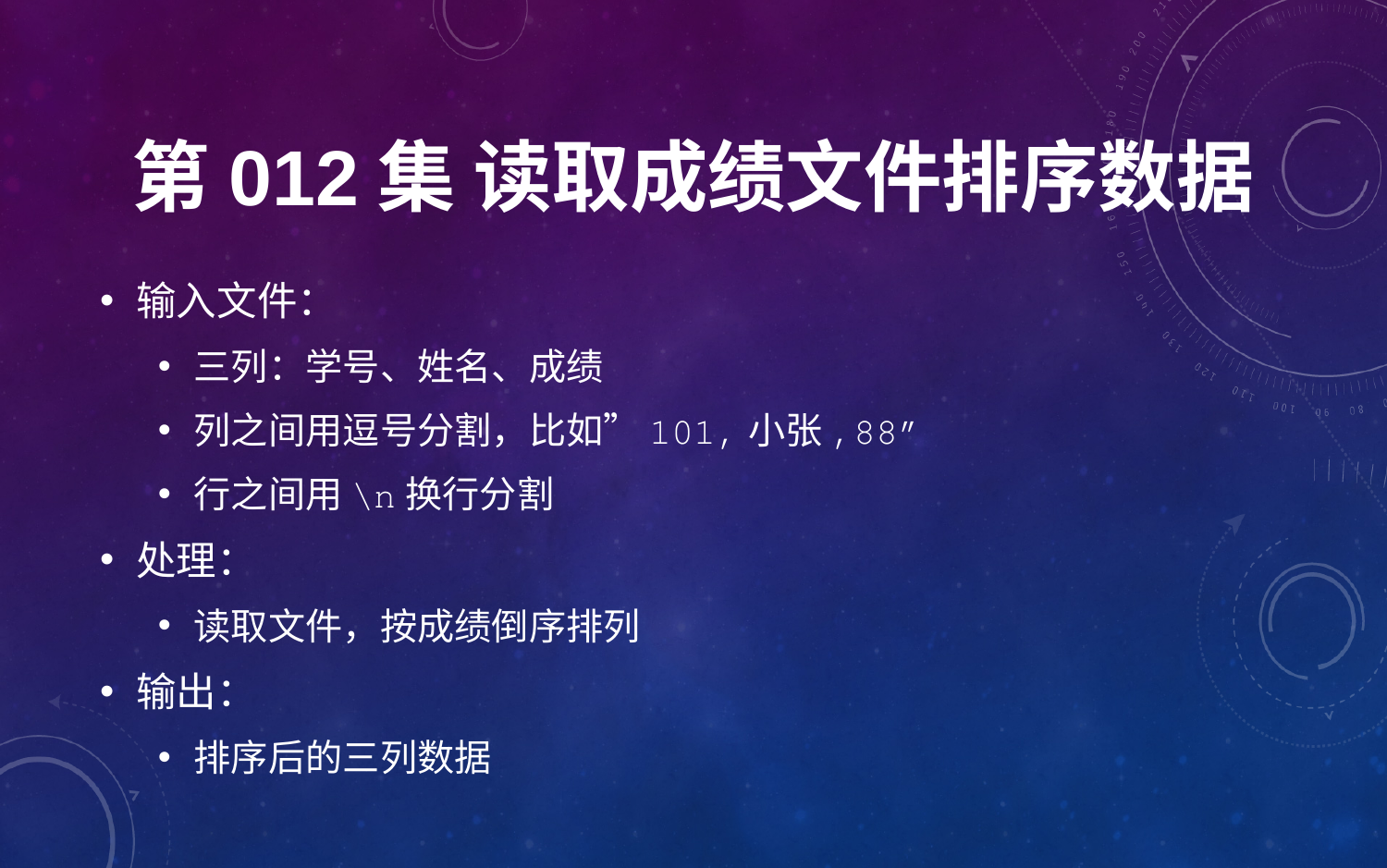

第012集 读取成绩文件排序数据
输入文件：
三列：学号、姓名、成绩
列之间用逗号分割，比如”101,小张,88”
行之间用\n换行分割
处理：
读取文件，按成绩倒序排列
输出：
排序后的三列数据